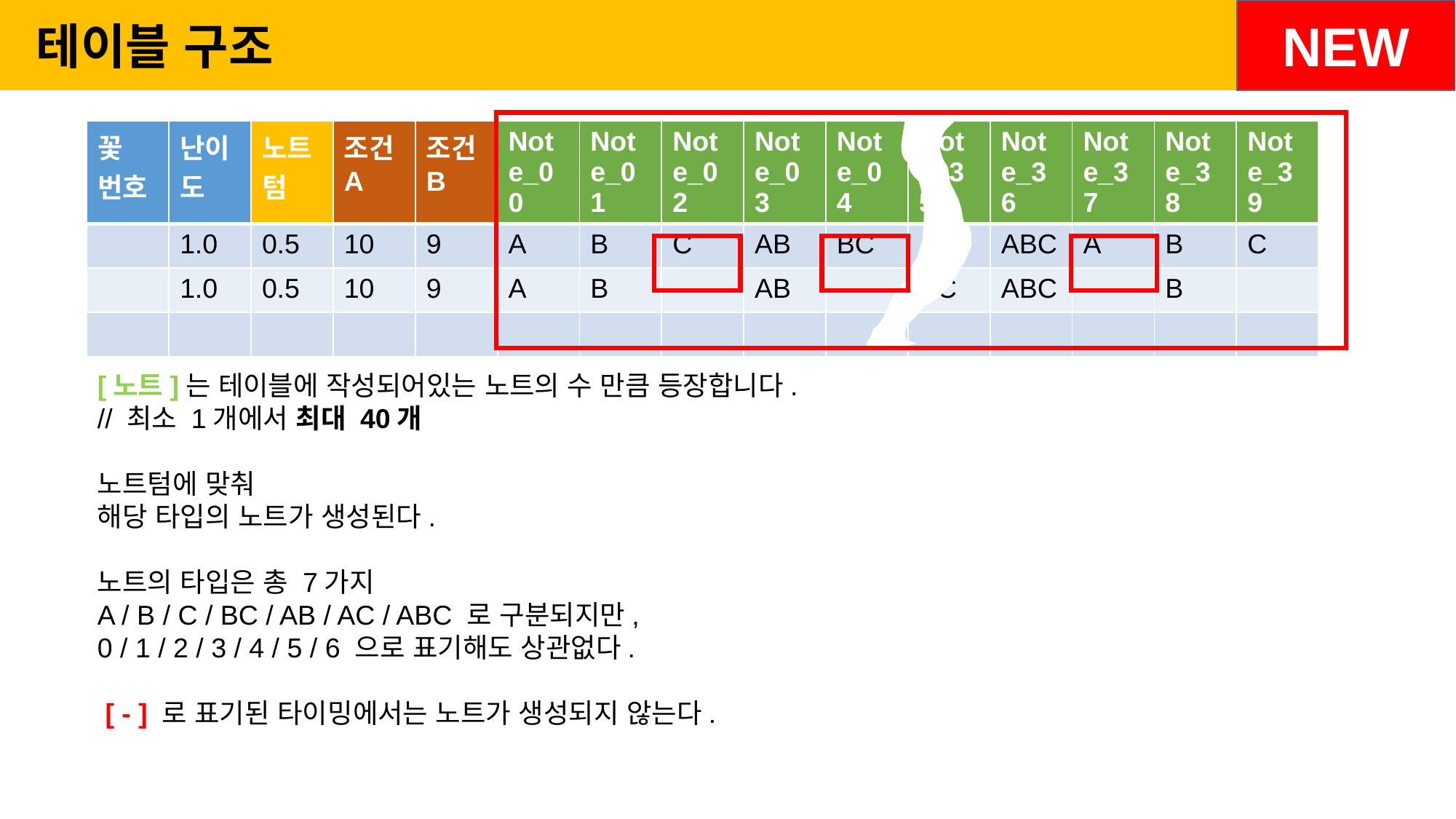

테이블 구조
NEW

| 꽃 번호 | 난이도 | 노트텀 | 조건A | 조건B | Note\_00 | Note\_01 | Note\_02 | Note\_03 | Note\_04 | Note\_35 | Note\_36 | Note\_37 | Note\_38 | Note\_39 |
| --- | --- | --- | --- | --- | --- | --- | --- | --- | --- | --- | --- | --- | --- | --- |
|  | 1.0 | 0.5 | 10 | 9 | A | B | C | AB | BC | AC | ABC | A | B | C |
|  | 1.0 | 0.5 | 10 | 9 | A | B | - | AB | - | AC | ABC | - | B |  |
|  |  |  |  |  |  |  |  |  |  |  |  |  |  |  |

[노트]는 테이블에 작성되어있는 노트의 수 만큼 등장합니다.
// 최소 1개에서 최대 40개

노트텀에 맞춰
해당 타입의 노트가 생성된다.

노트의 타입은 총 7가지
A / B / C / BC / AB / AC / ABC 로 구분되지만,
0 / 1 / 2 / 3 / 4 / 5 / 6 으로 표기해도 상관없다.

 [ - ] 로 표기된 타이밍에서는 노트가 생성되지 않는다.